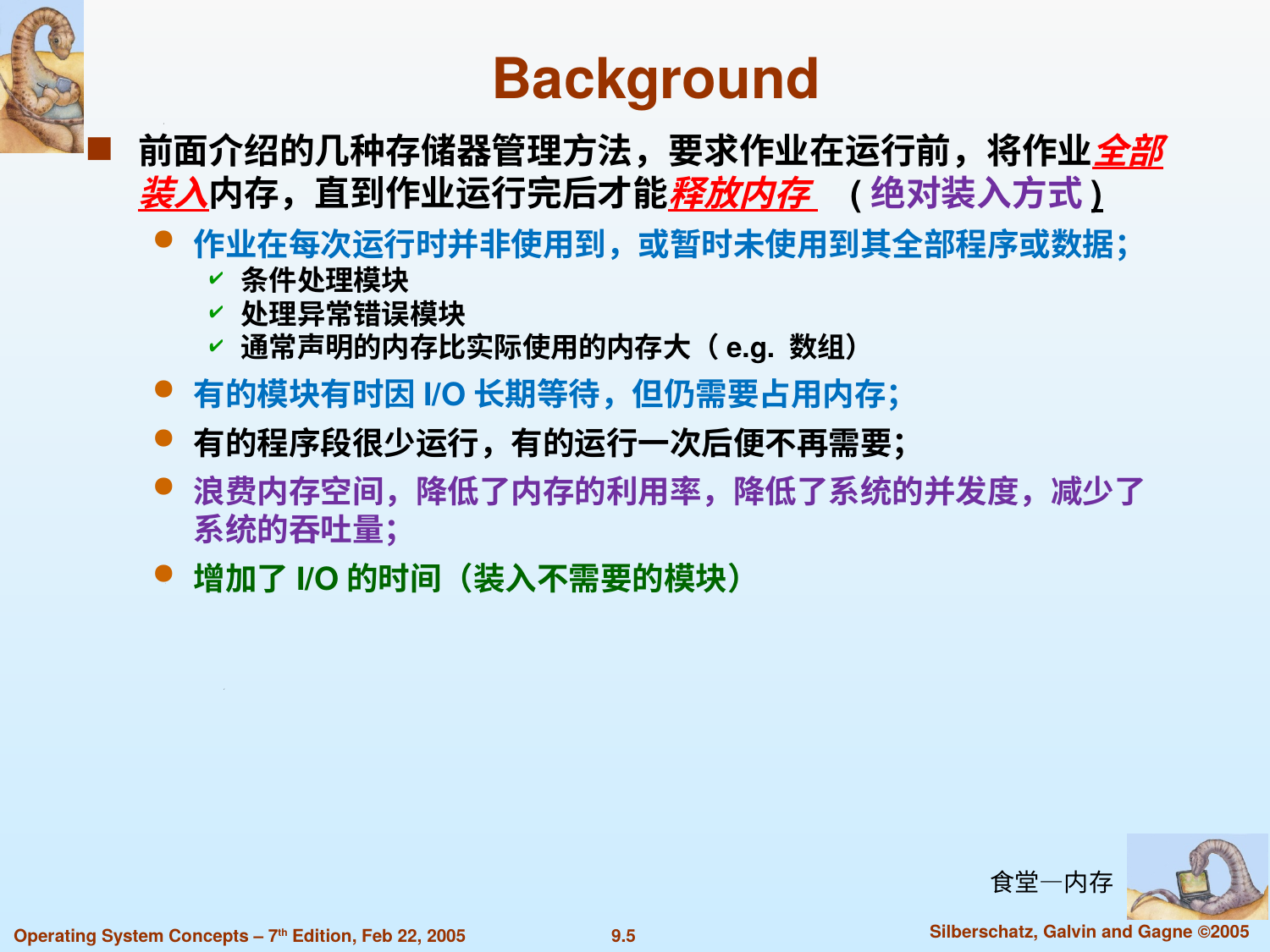

Background
前面介绍的几种存储器管理方法，要求作业在运行前，将作业全部装入内存，直到作业运行完后才能释放内存    (绝对装入方式)
作业在每次运行时并非使用到，或暂时未使用到其全部程序或数据；
条件处理模块
处理异常错误模块
通常声明的内存比实际使用的内存大（e.g. 数组）
有的模块有时因I/O长期等待，但仍需要占用内存；
有的程序段很少运行，有的运行一次后便不再需要；
浪费内存空间，降低了内存的利用率，降低了系统的并发度，减少了系统的吞吐量；
增加了I/O的时间（装入不需要的模块）
食堂—内存